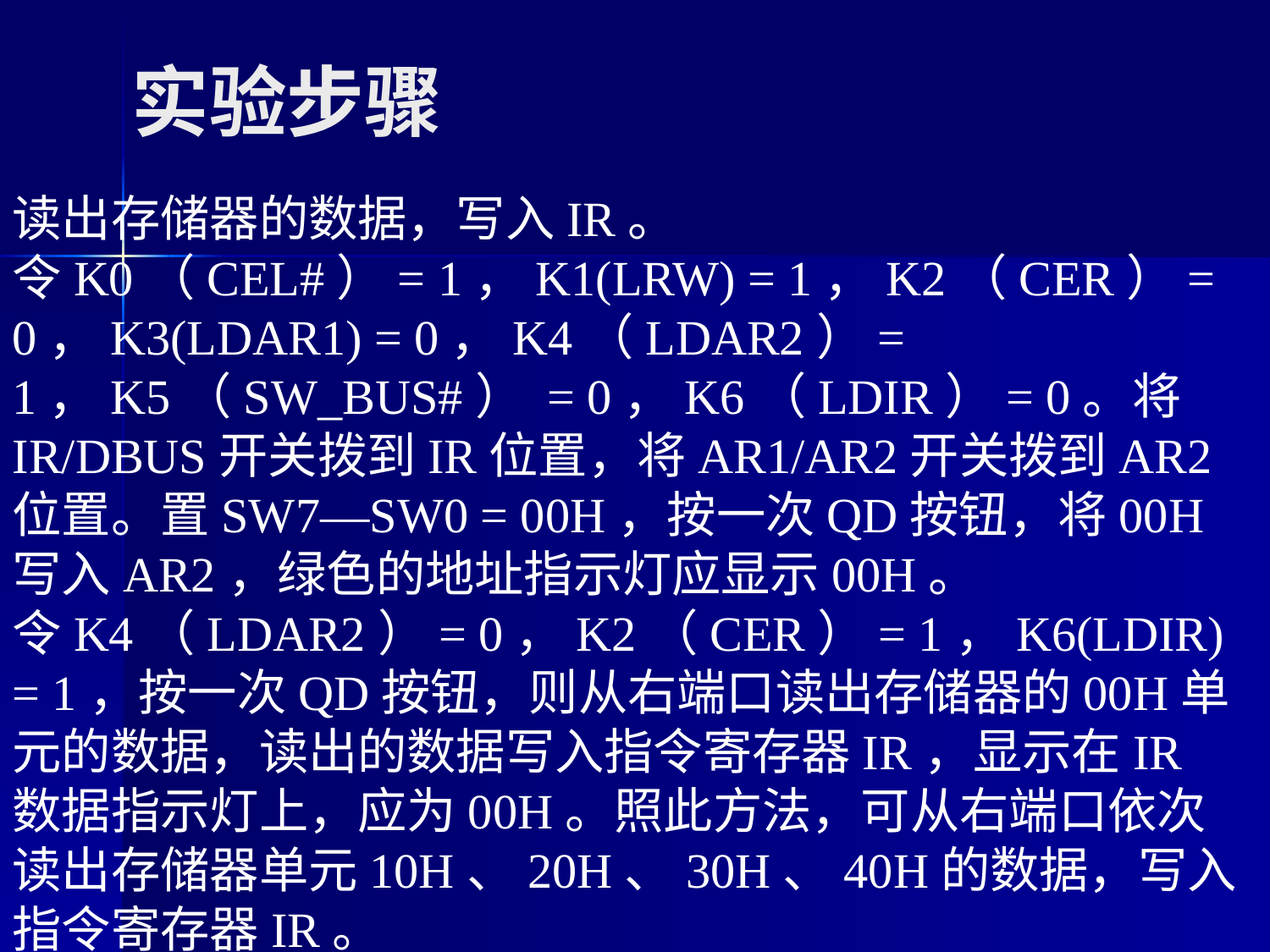

# 实验步骤
读出存储器的数据，写入IR。
令K0（CEL#）= 1，K1(LRW) = 1，K2（CER）= 0，K3(LDAR1) = 0，K4（LDAR2）= 1，K5（SW_BUS#） = 0，K6（LDIR）= 0。将IR/DBUS开关拨到IR位置，将AR1/AR2开关拨到AR2位置。置SW7—SW0 = 00H，按一次QD按钮，将00H写入AR2，绿色的地址指示灯应显示00H。
令K4（LDAR2）= 0，K2（CER）= 1，K6(LDIR) = 1，按一次QD按钮，则从右端口读出存储器的00H单元的数据，读出的数据写入指令寄存器IR，显示在IR数据指示灯上，应为00H。照此方法，可从右端口依次读出存储器单元10H、20H、30H、40H的数据，写入指令寄存器IR。